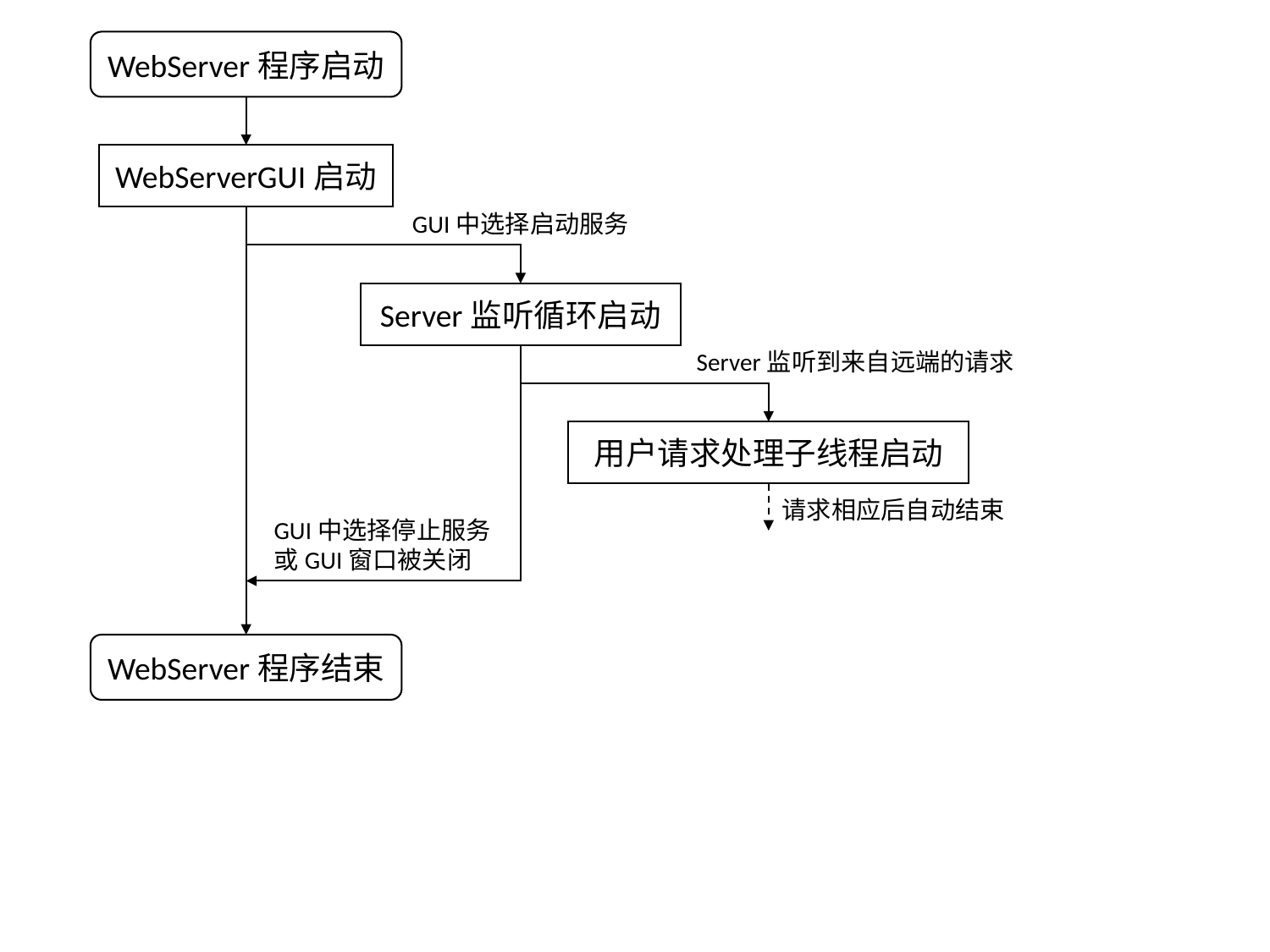

WebServer程序启动
WebServerGUI启动
GUI中选择启动服务
Server监听循环启动
Server监听到来自远端的请求
用户请求处理子线程启动
请求相应后自动结束
GUI中选择停止服务
或GUI窗口被关闭
WebServer程序结束